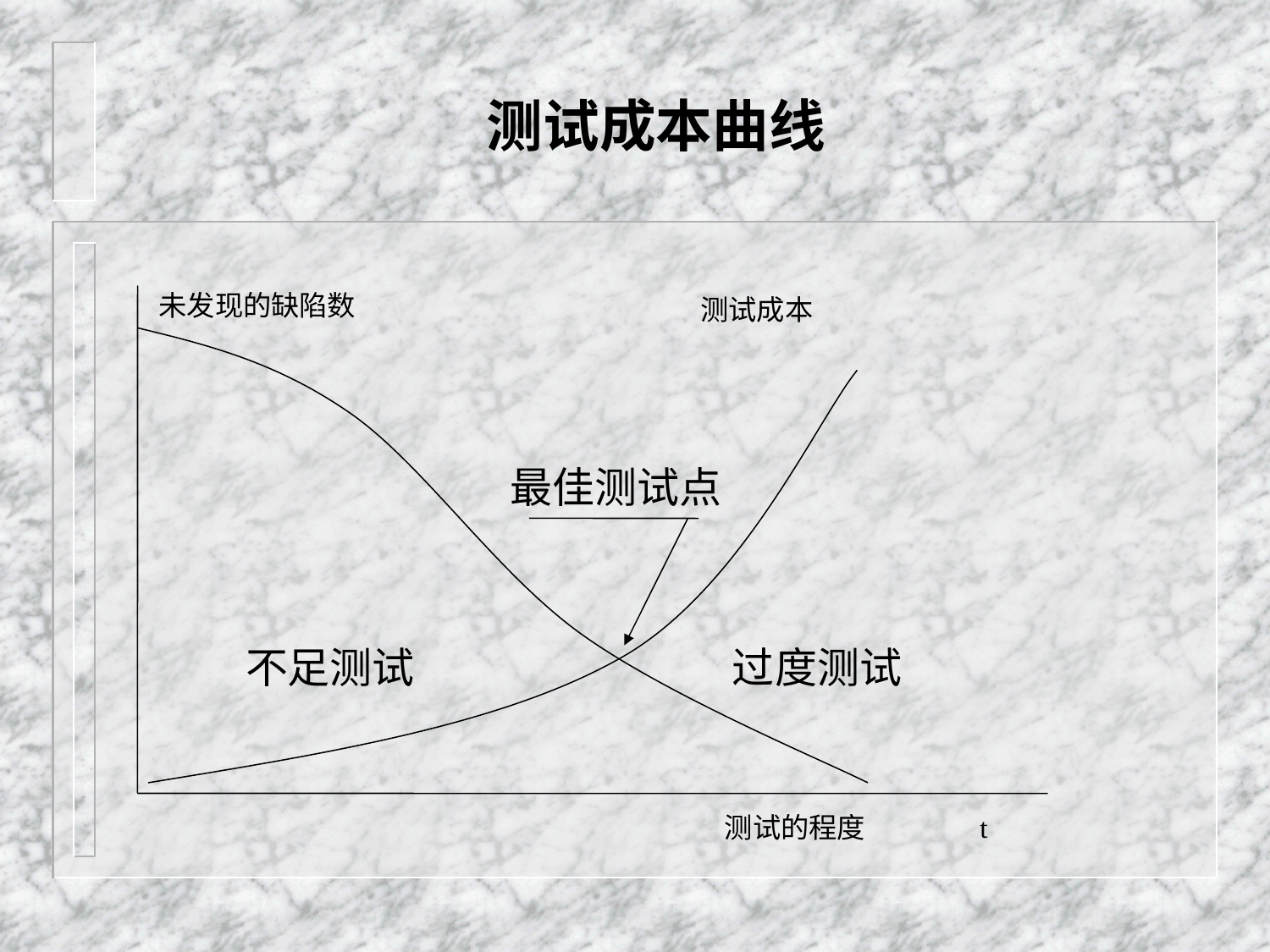

# 测试成本曲线
未发现的缺陷数

测试成本

最佳测试点

不足测试
过度测试

测试的程度                 t